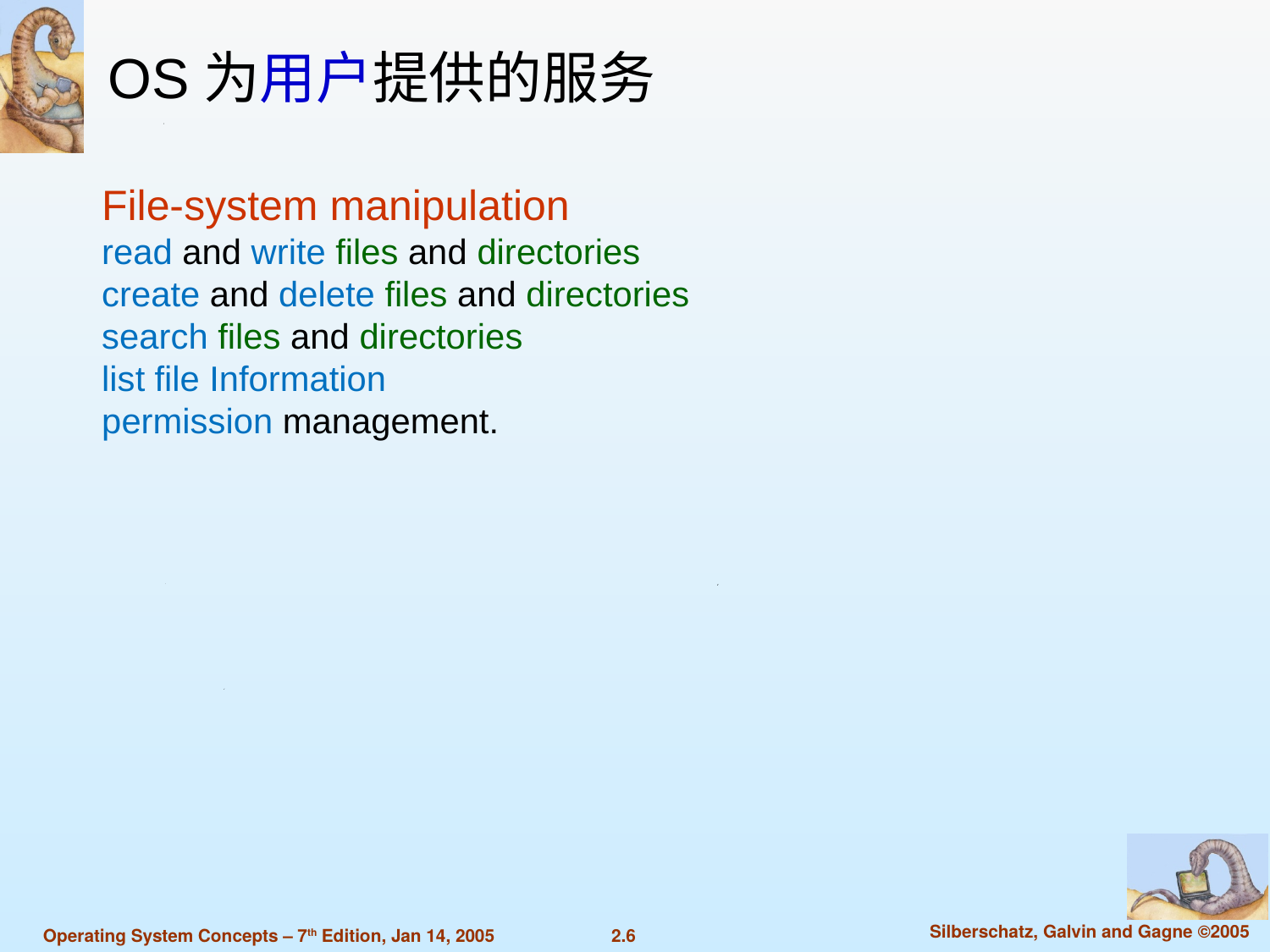

OS为用户提供的服务
File-system manipulation
read and write files and directories
create and delete files and directories
search files and directories
list file Information
permission management.